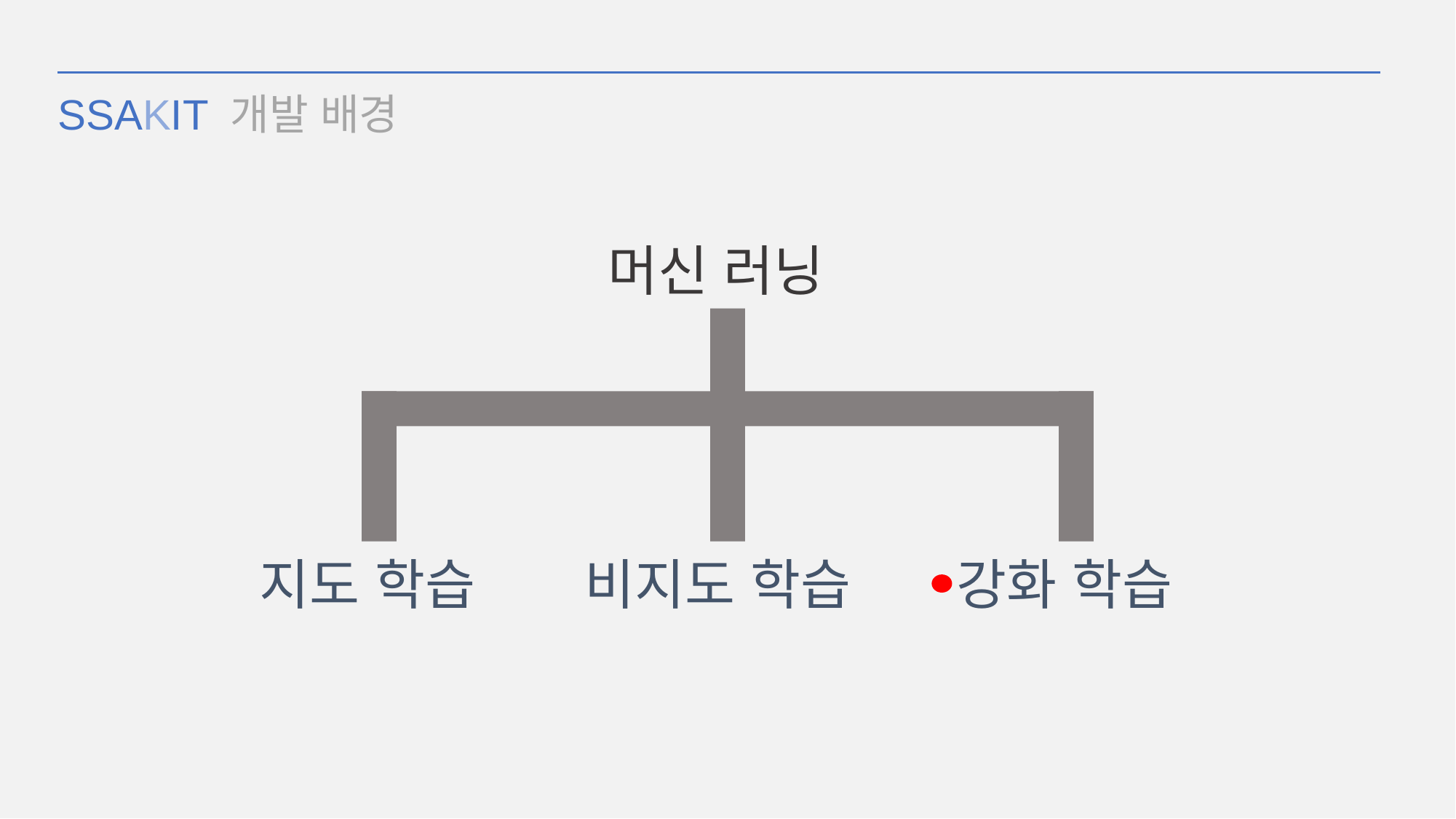

SSAKIT 개발 배경
머신 러닝

비지도 학습
강화 학습
지도 학습